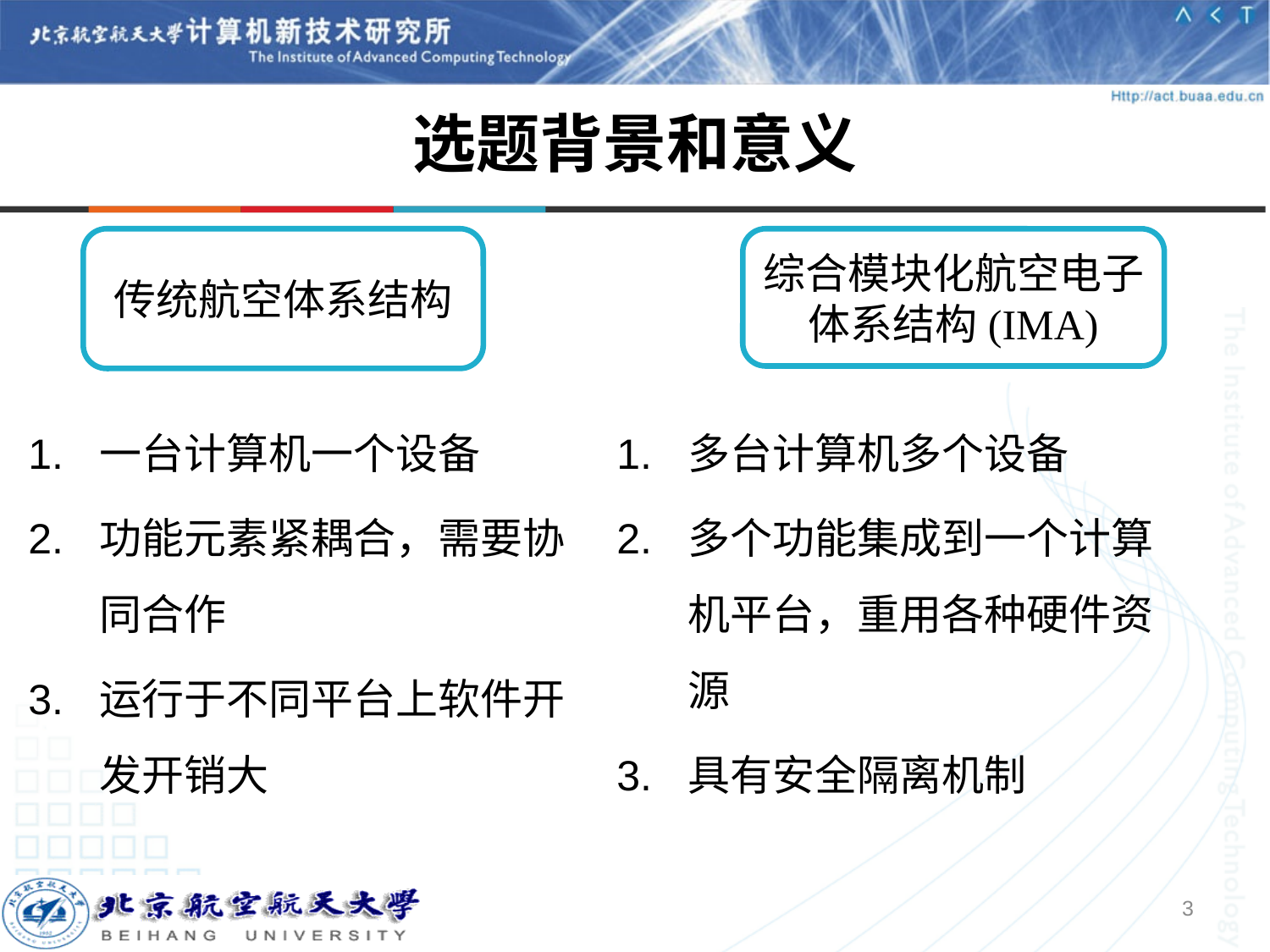

# 选题背景和意义
传统航空体系结构
综合模块化航空电子体系结构(IMA)
多台计算机多个设备
多个功能集成到一个计算机平台，重用各种硬件资源
具有安全隔离机制
一台计算机一个设备
功能元素紧耦合，需要协同合作
运行于不同平台上软件开发开销大

3